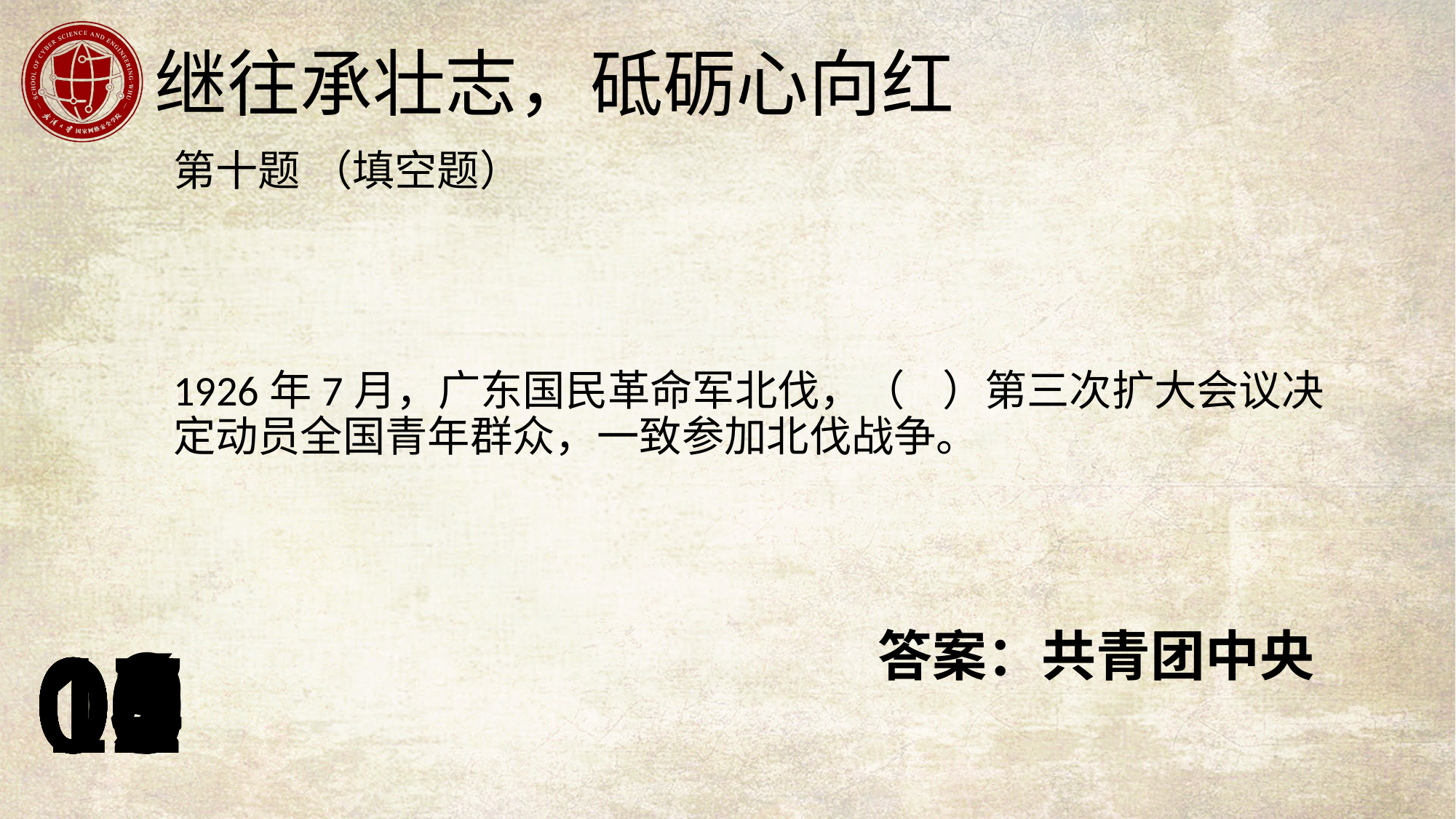

第十题 （填空题）

1926年7月，广东国民革命军北伐，（    ）第三次扩大会议决定动员全国青年群众，一致参加北伐战争。
答案：共青团中央